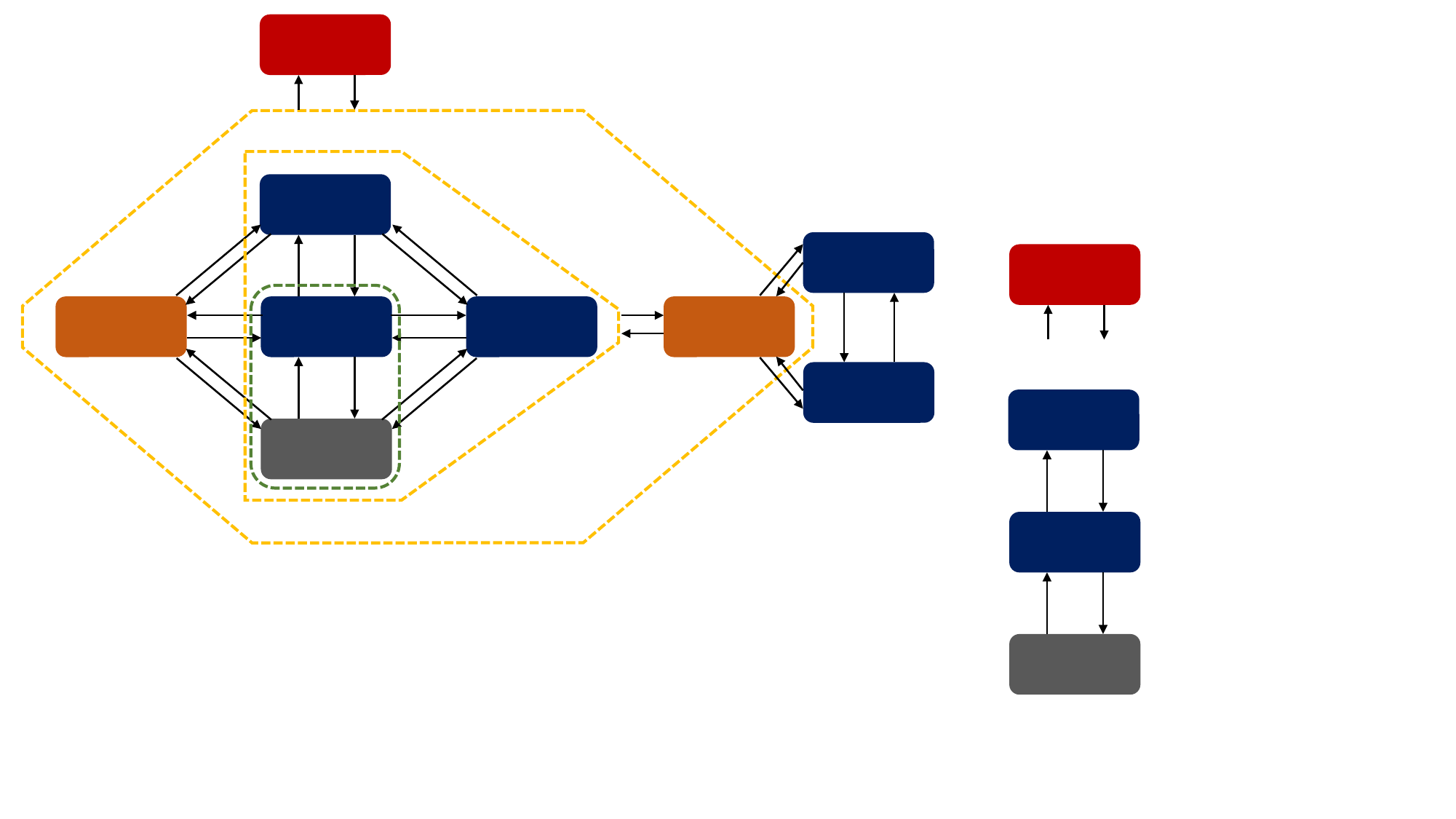

피격

대쉬(일반)
올라가기
피격

잡기
걷기
점프
매달림
내려가기
대쉬(수중)
기본 상태
(일반)
수영
기본 상태
(수중)